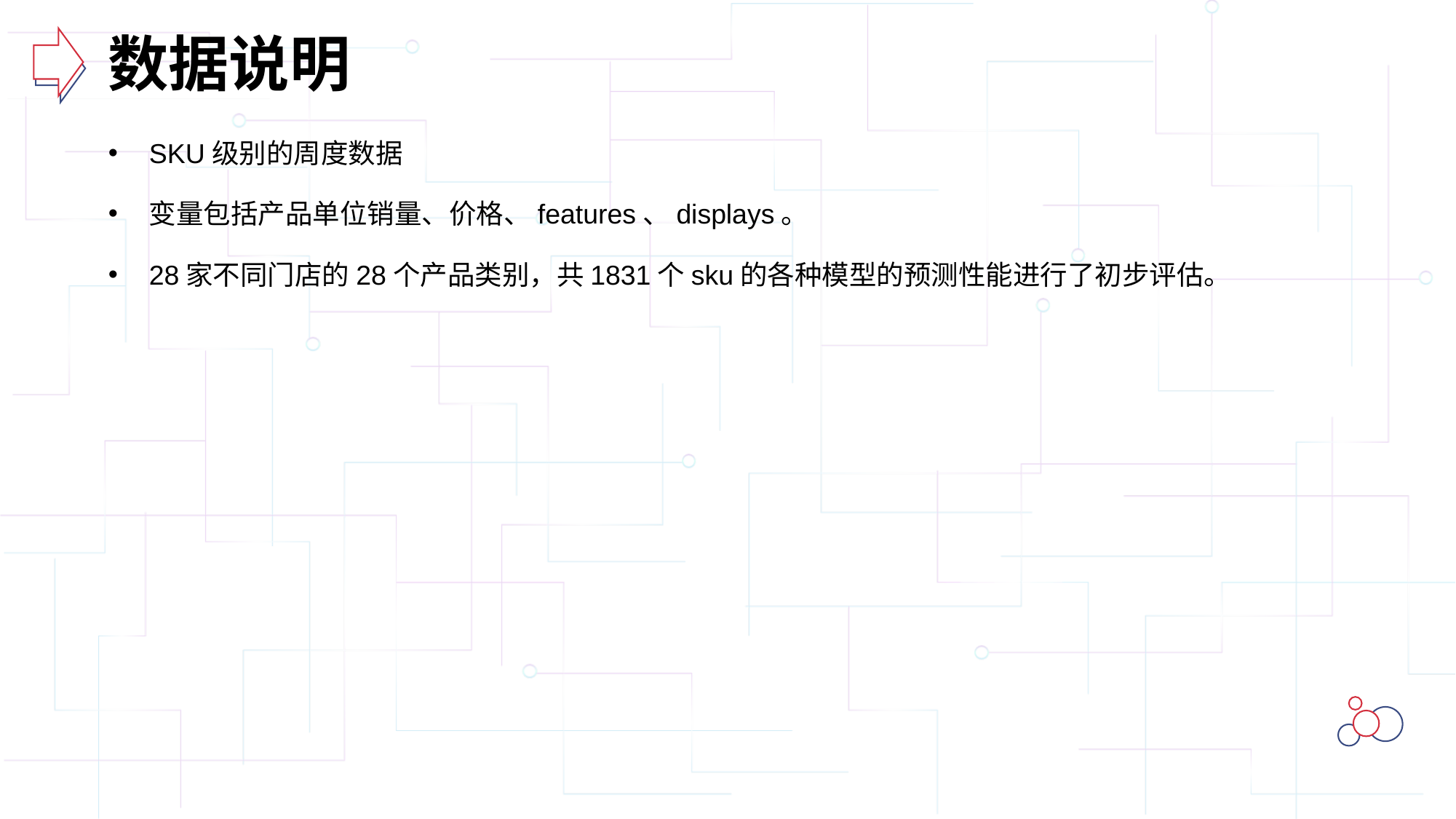

数据说明
SKU级别的周度数据
变量包括产品单位销量、价格、features、displays。
28家不同门店的28个产品类别，共1831个sku的各种模型的预测性能进行了初步评估。